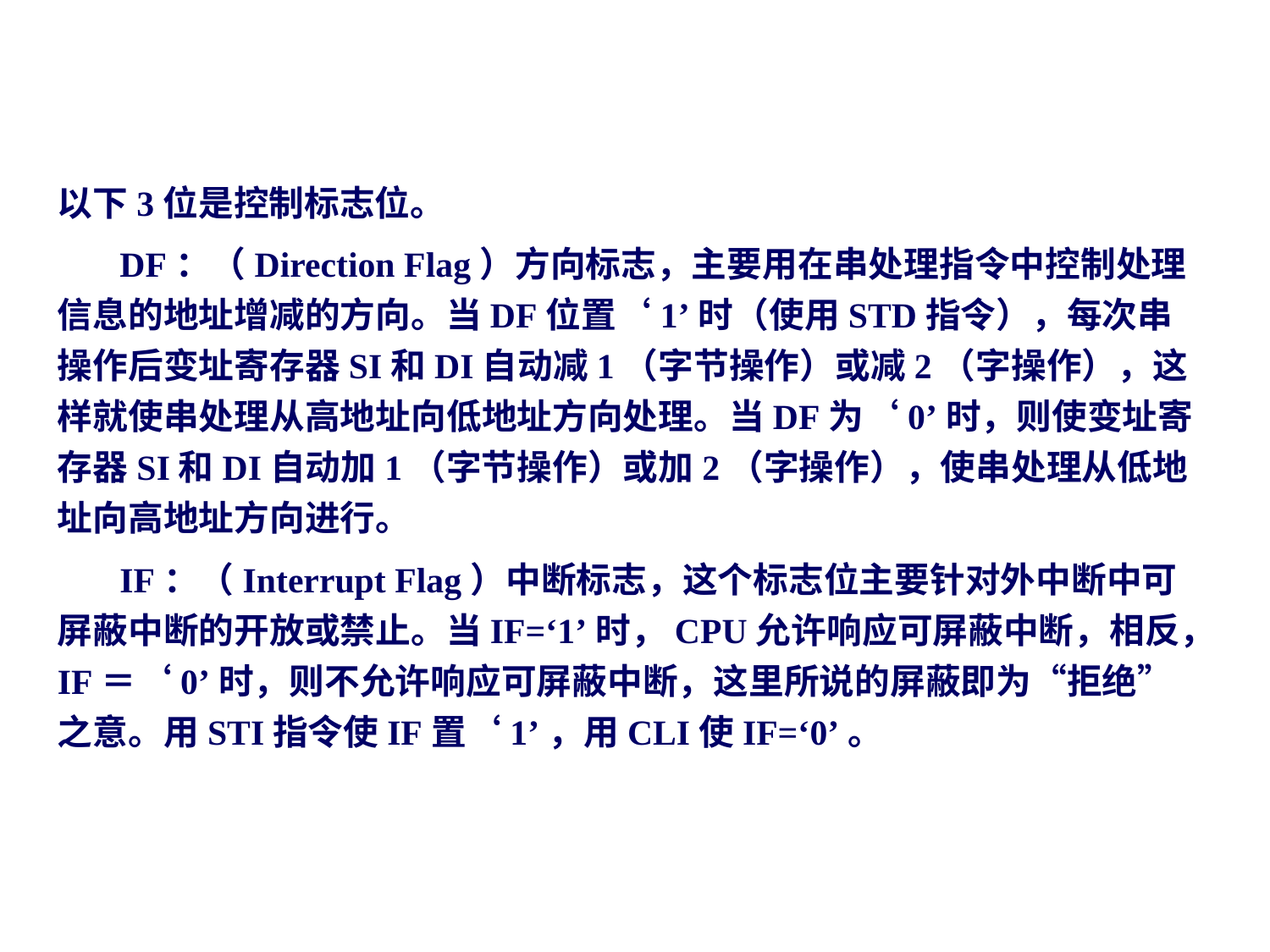

#
以下3位是控制标志位。
       DF：（Direction Flag）方向标志，主要用在串处理指令中控制处理信息的地址增减的方向。当DF位置‘1’时（使用STD指令），每次串操作后变址寄存器SI和DI自动减1（字节操作）或减2（字操作），这样就使串处理从高地址向低地址方向处理。当DF为‘0’时，则使变址寄存器SI和DI自动加1（字节操作）或加2（字操作），使串处理从低地址向高地址方向进行。
       IF：（Interrupt Flag）中断标志，这个标志位主要针对外中断中可屏蔽中断的开放或禁止。当IF=‘1’时，CPU允许响应可屏蔽中断，相反，IF＝‘0’时，则不允许响应可屏蔽中断，这里所说的屏蔽即为“拒绝”之意。用STI指令使IF置‘1’，用CLI使IF=‘0’。